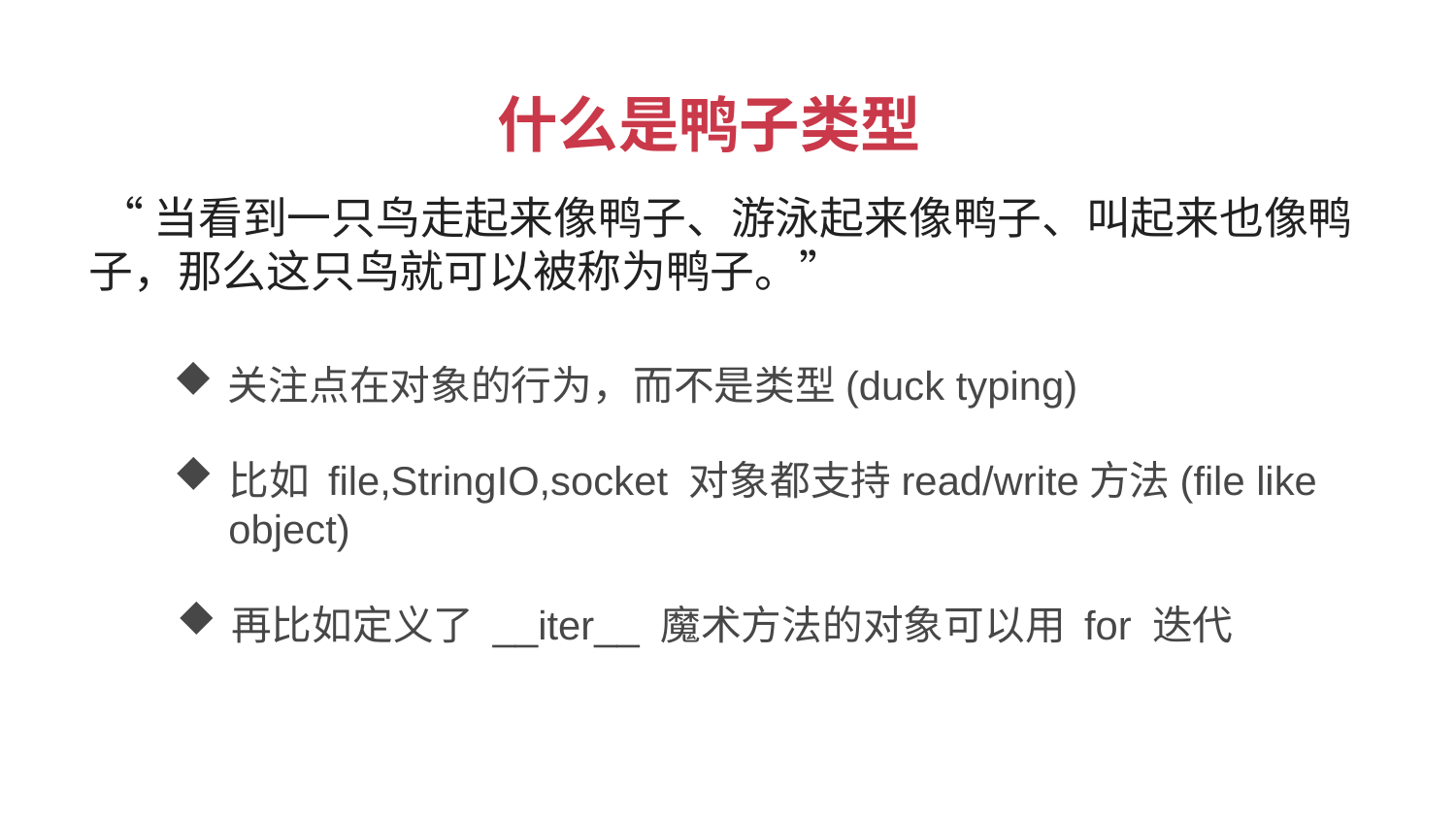

什么是鸭子类型
 “当看到一只鸟走起来像鸭子、游泳起来像鸭子、叫起来也像鸭子，那么这只鸟就可以被称为鸭子。”
关注点在对象的行为，而不是类型(duck typing)
比如 file,StringIO,socket 对象都支持read/write方法(file like object)
再比如定义了 __iter__ 魔术方法的对象可以用 for 迭代